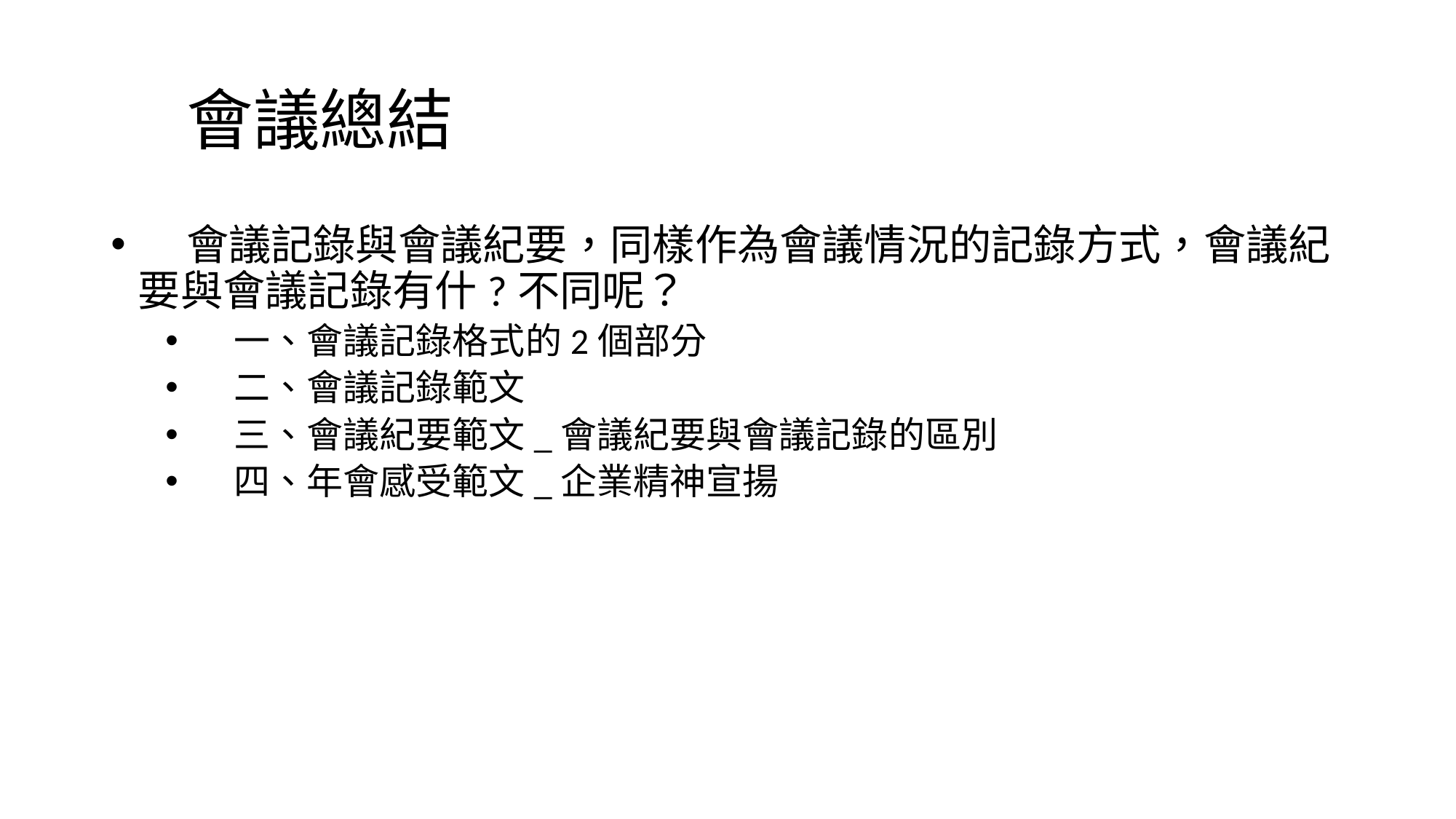

# 會議總結
    會議記錄與會議紀要，同樣作為會議情況的記錄方式，會議紀要與會議記錄有什?不同呢？
    一、會議記錄格式的2個部分
    二、會議記錄範文
    三、會議紀要範文_會議紀要與會議記錄的區別
    四、年會感受範文_企業精神宣揚